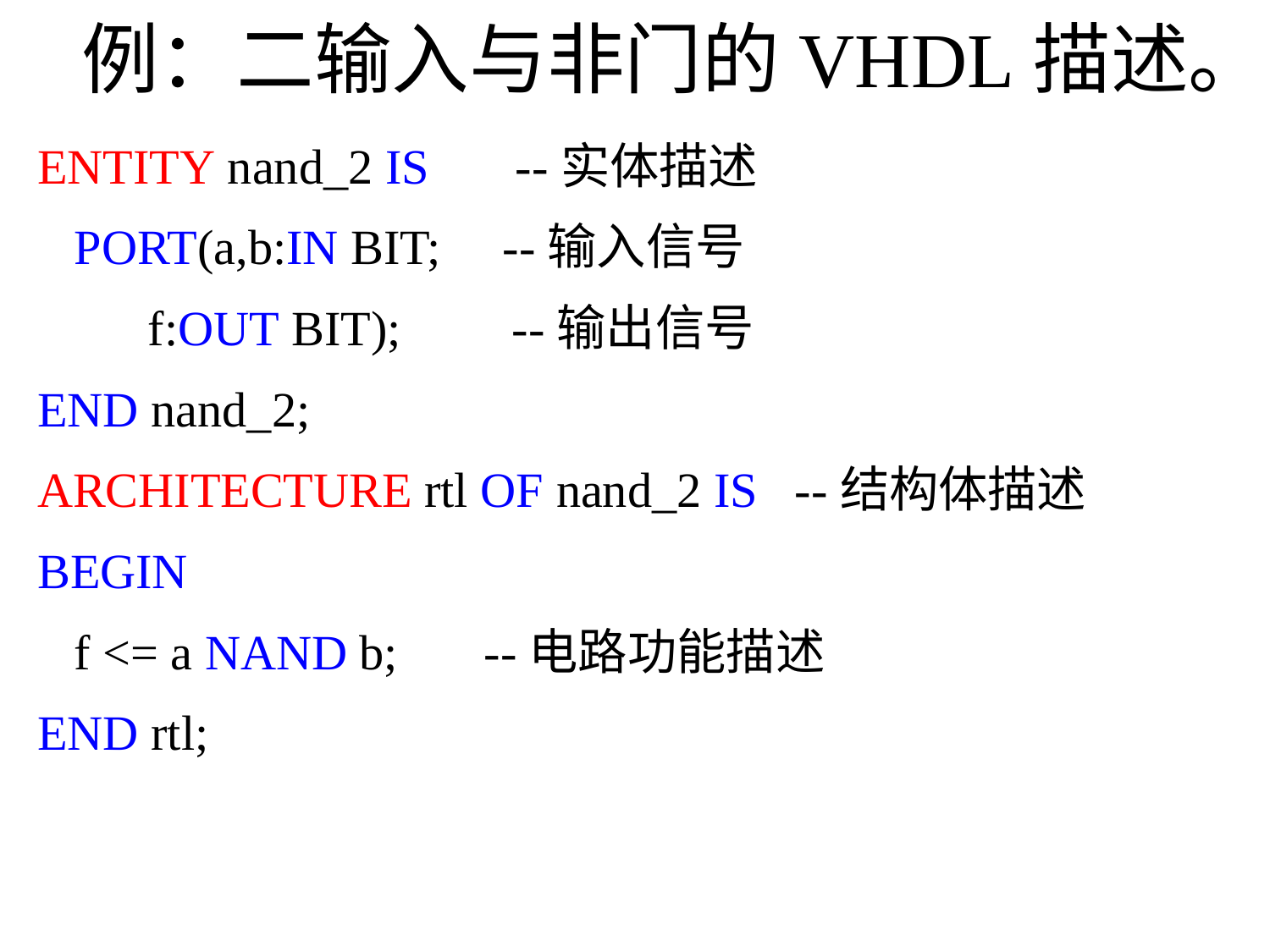

# 例：二输入与非门的VHDL描述。
ENTITY nand_2 IS       --实体描述
   PORT(a,b:IN BIT;     --输入信号
         f:OUT BIT);         --输出信号
END nand_2;
ARCHITECTURE rtl OF nand_2 IS   --结构体描述
BEGIN
   f <= a NAND b;       --电路功能描述
END rtl;